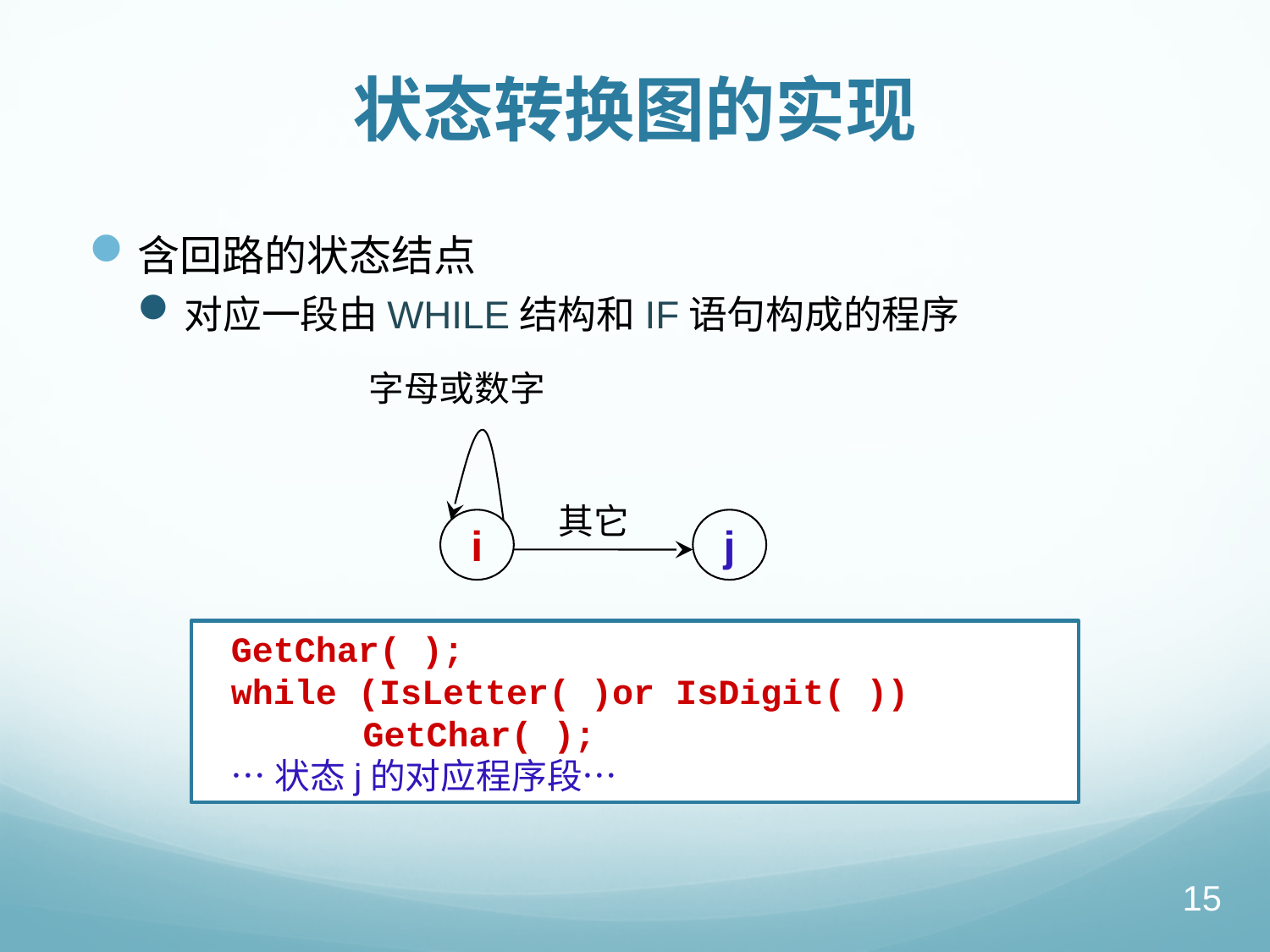

# 状态转换图的实现
含回路的状态结点
对应一段由WHILE结构和IF语句构成的程序
字母或数字

其它
i
j

GetChar( );
while (IsLetter( )or IsDigit( ))
	  GetChar( );
…状态j的对应程序段…
15